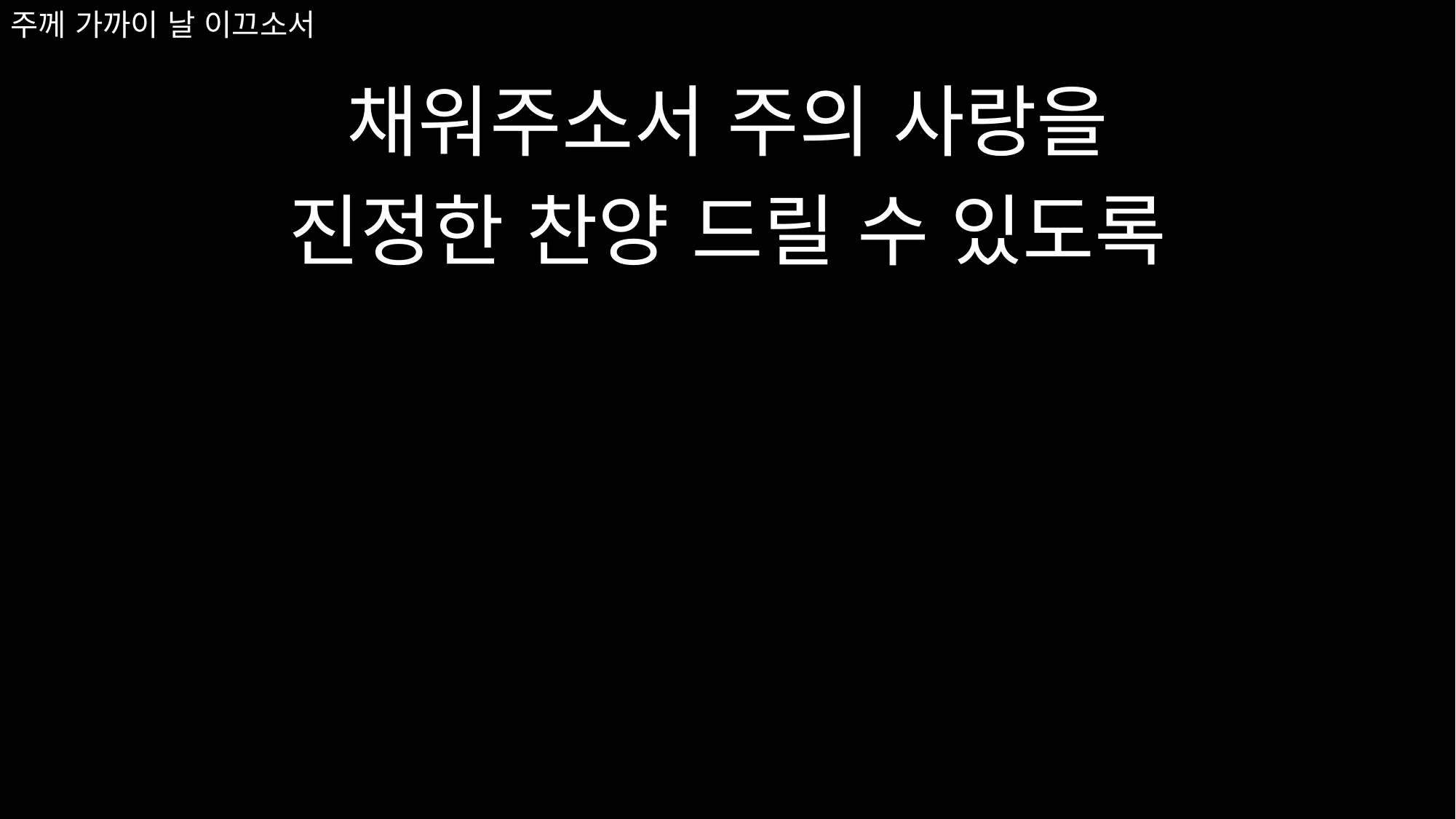

채워주소서 주의 사랑을
진정한 찬양 드릴 수 있도록

# 주께 가까이 날 이끄소서